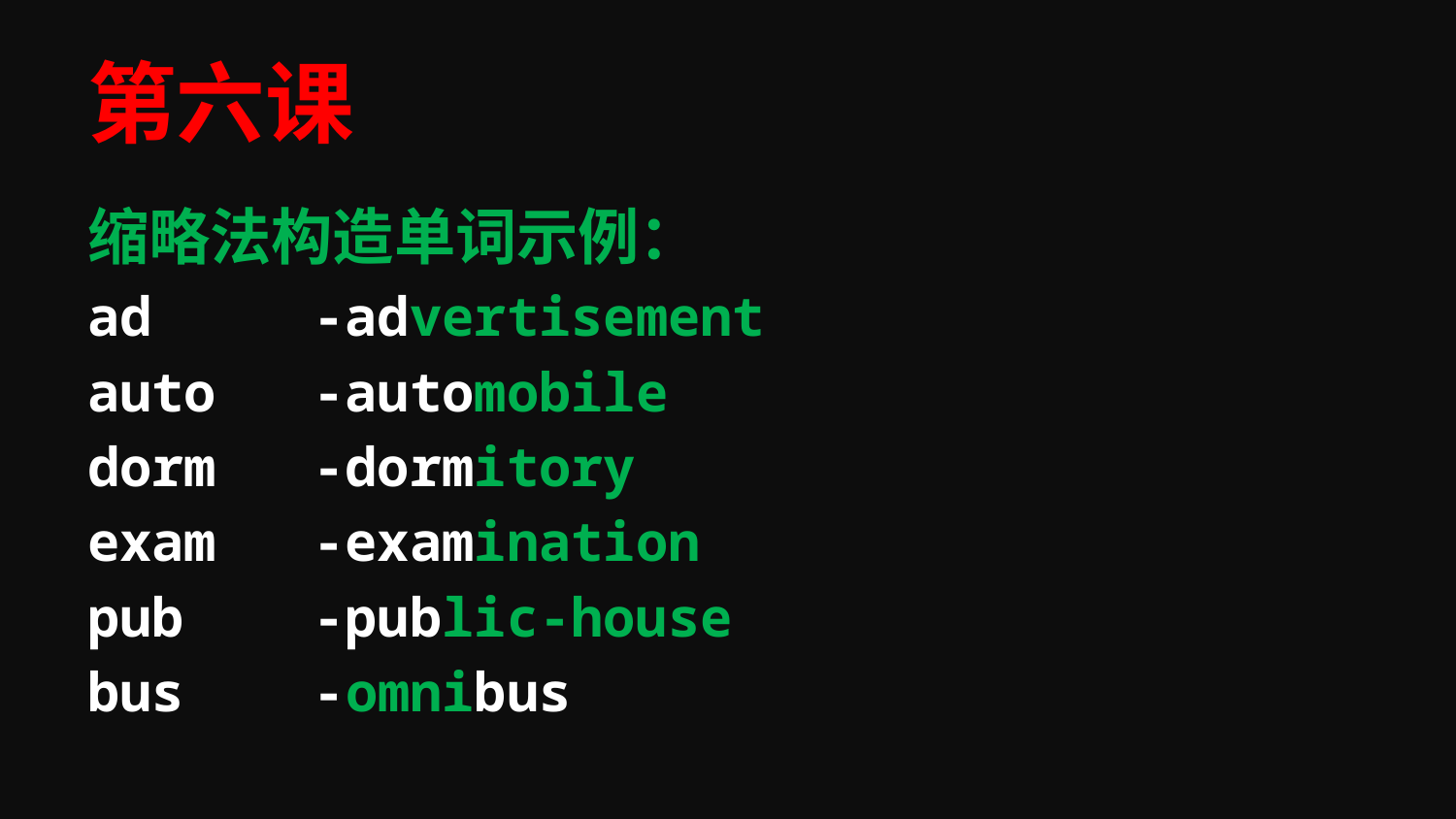

# 第六课
缩略法构造单词示例：
ad     -advertisement
auto   -automobile
dorm   -dormitory
exam   -examination
pub    -public-house
bus    -omnibus